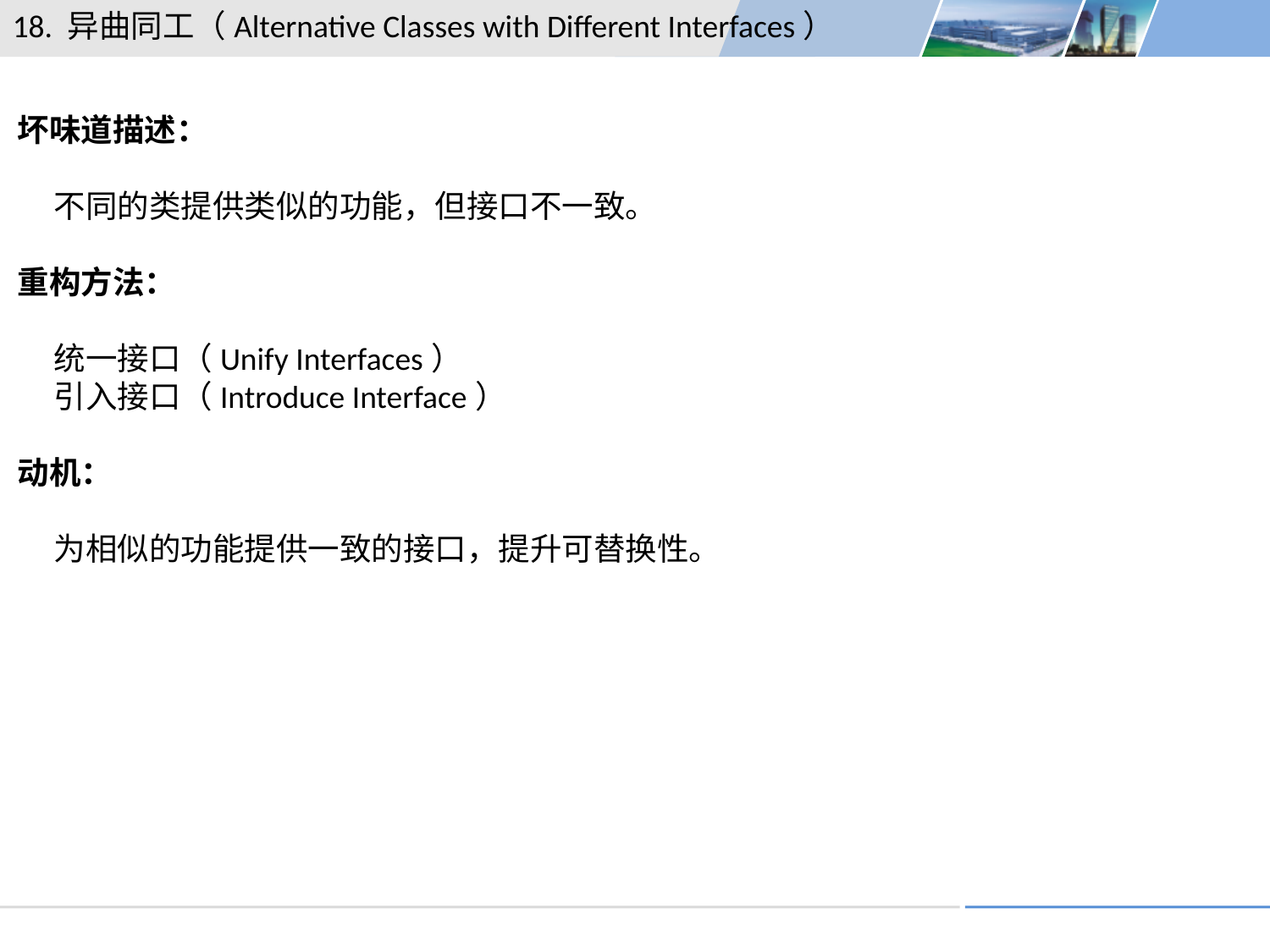

18. 异曲同工（Alternative Classes with Different Interfaces）
坏味道描述：

    不同的类提供类似的功能，但接口不一致。

重构方法：

    统一接口（Unify Interfaces）
    引入接口（Introduce Interface）

动机：

    为相似的功能提供一致的接口，提升可替换性。